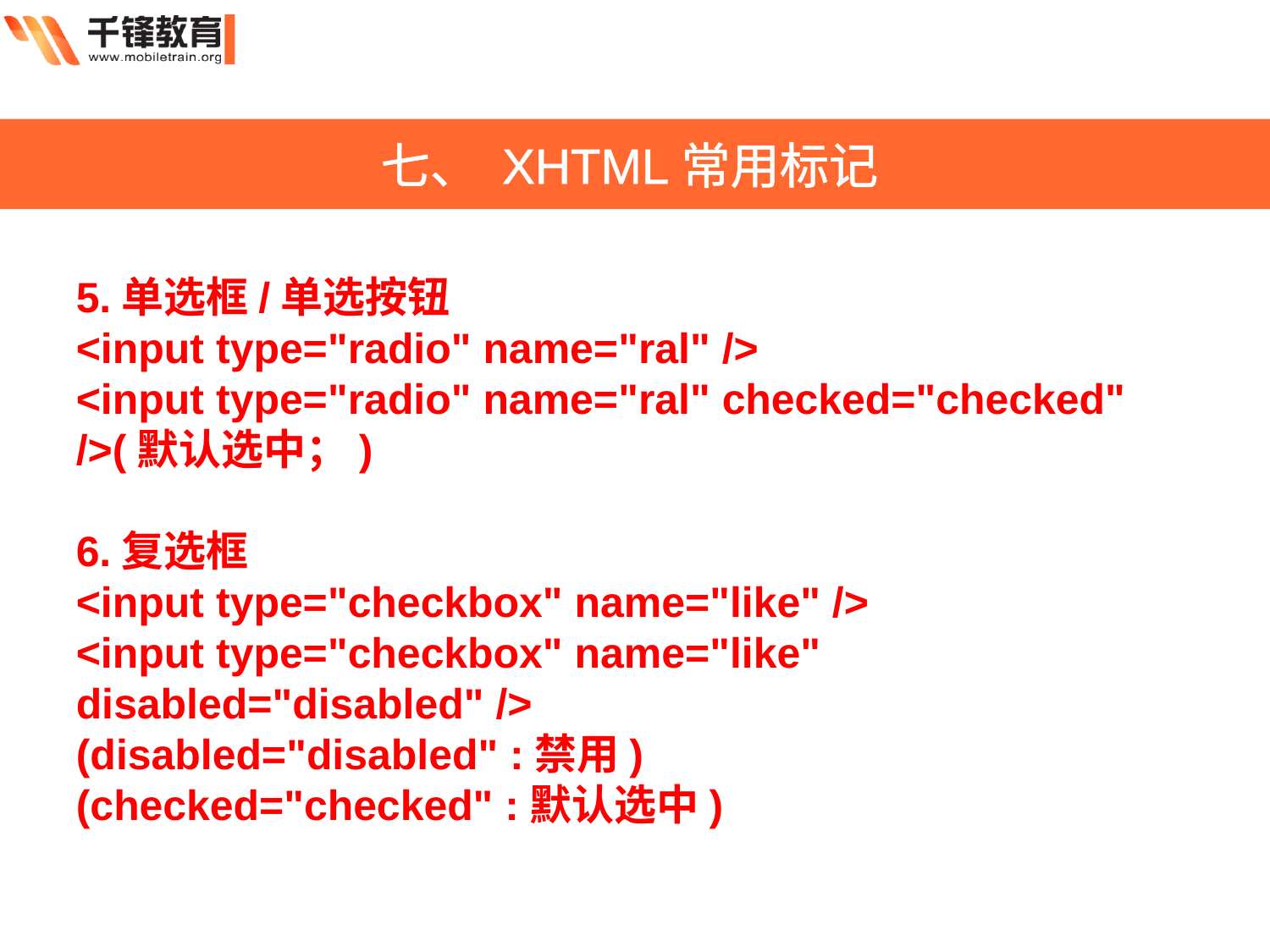

七、 XHTML常用标记
5.单选框/单选按钮
<input type="radio" name="ral" />
<input type="radio" name="ral" checked="checked" />(默认选中；)

6.复选框
<input type="checkbox" name="like" />
<input type="checkbox" name="like" disabled="disabled" />
(disabled="disabled" :禁用)
(checked="checked" :默认选中)